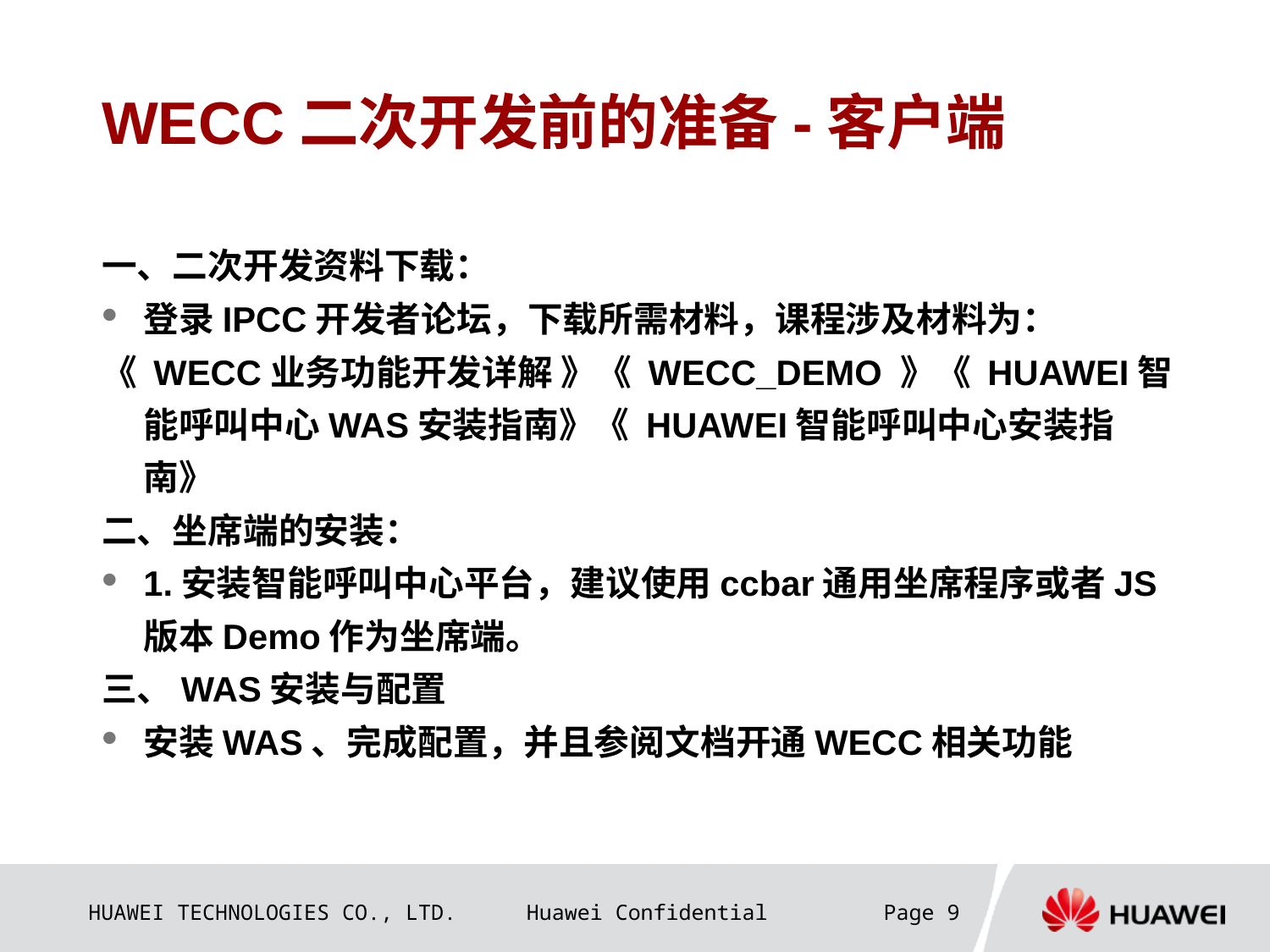

# WECC二次开发前的准备-客户端
一、二次开发资料下载：
登录IPCC开发者论坛，下载所需材料，课程涉及材料为：
《 WECC业务功能开发详解 》《 WECC_DEMO 》《 HUAWEI智能呼叫中心WAS安装指南》《 HUAWEI智能呼叫中心安装指南》
二、坐席端的安装：
1.安装智能呼叫中心平台，建议使用ccbar通用坐席程序或者JS版本Demo作为坐席端。
三、WAS安装与配置
安装WAS、完成配置，并且参阅文档开通WECC相关功能

Page 9